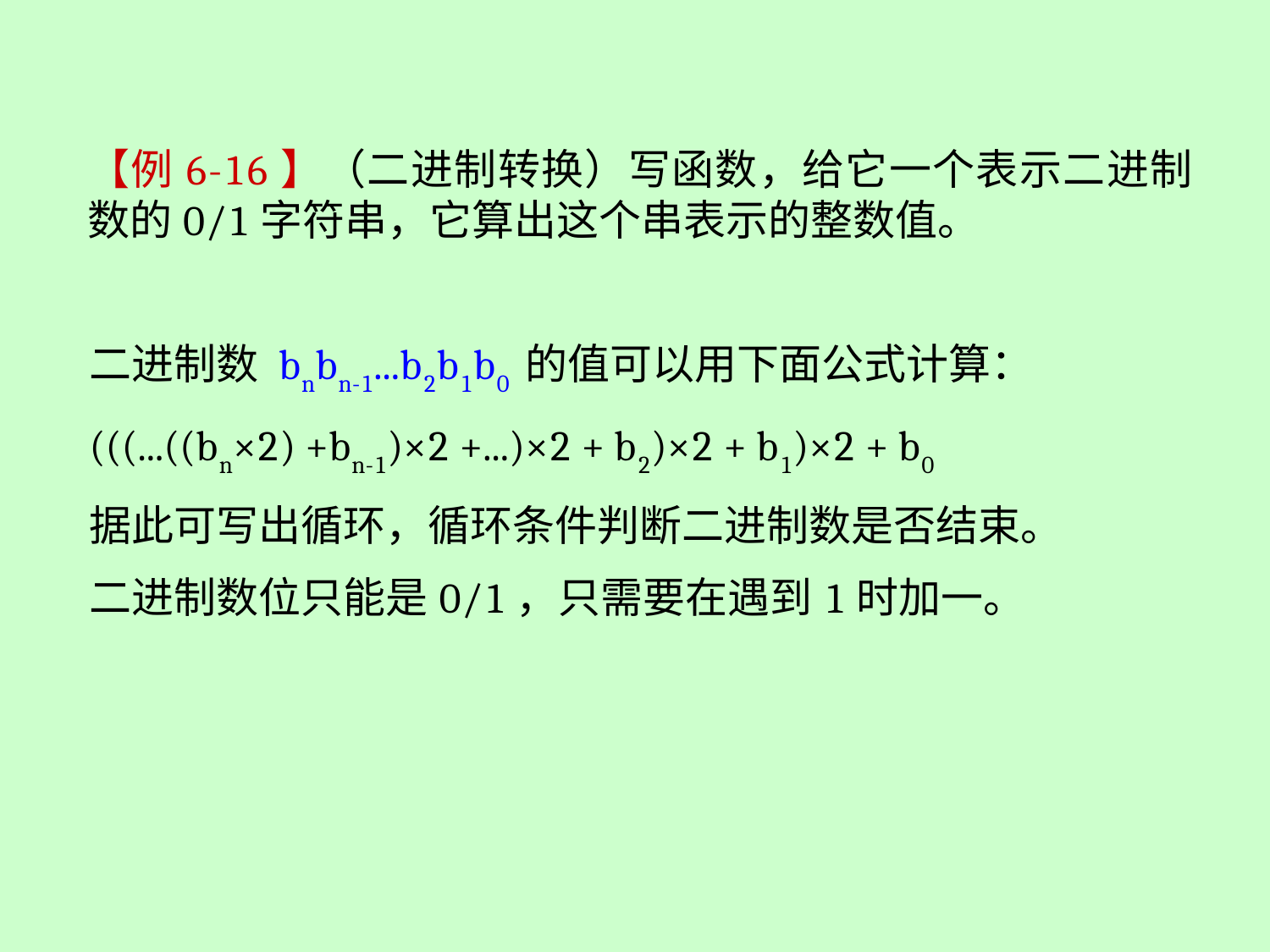

【例6-16】（二进制转换）写函数，给它一个表示二进制数的0/1字符串，它算出这个串表示的整数值。

二进制数 bnbn-1...b2b1b0 的值可以用下面公式计算：
(((...((bn×2) +bn-1)×2 +...)×2 + b2)×2 + b1)×2 + b0
据此可写出循环，循环条件判断二进制数是否结束。
二进制数位只能是0/1，只需要在遇到1时加一。

82